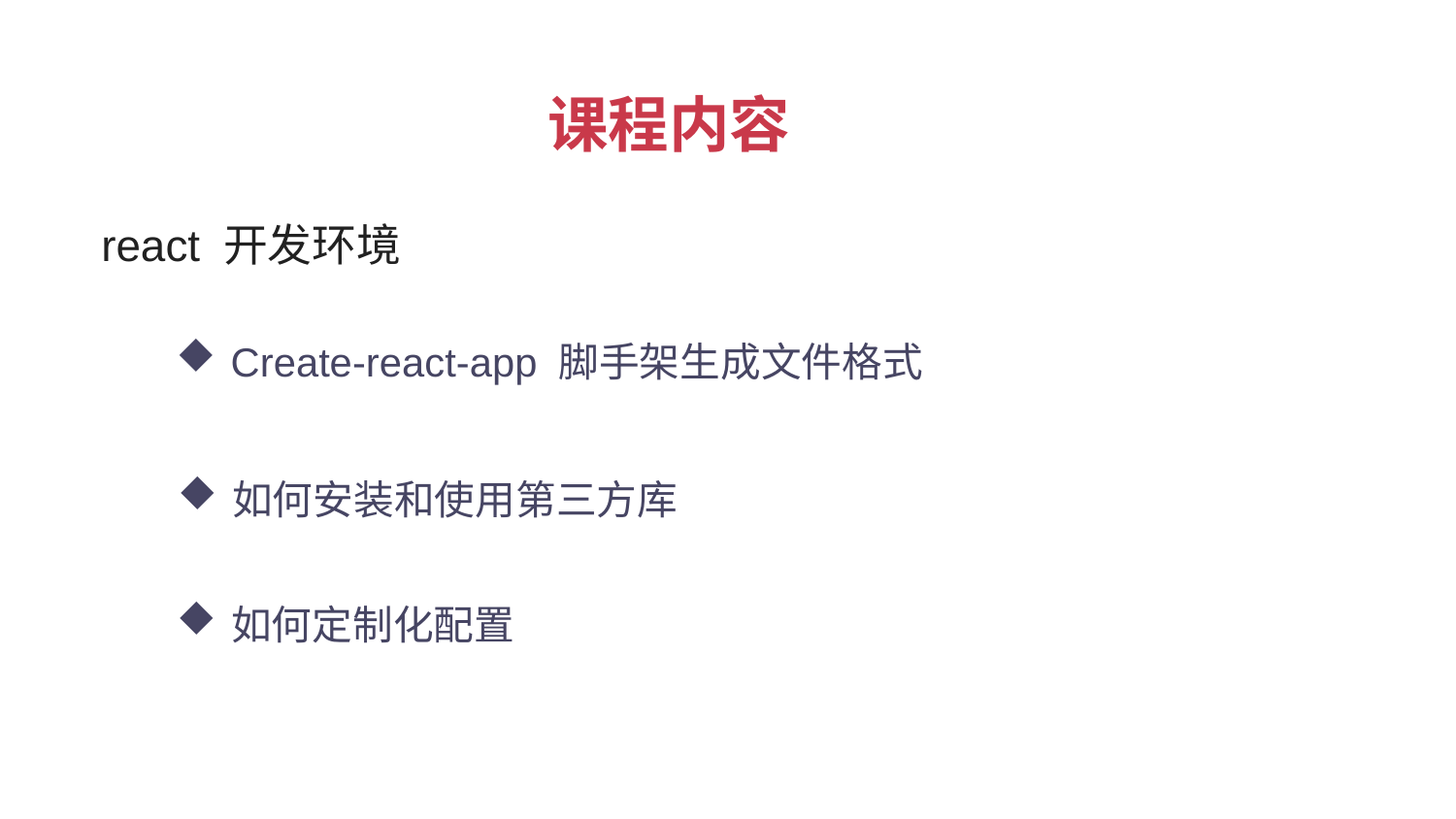

课程内容
 react 开发环境
Create-react-app 脚手架生成文件格式
如何安装和使用第三方库
如何定制化配置